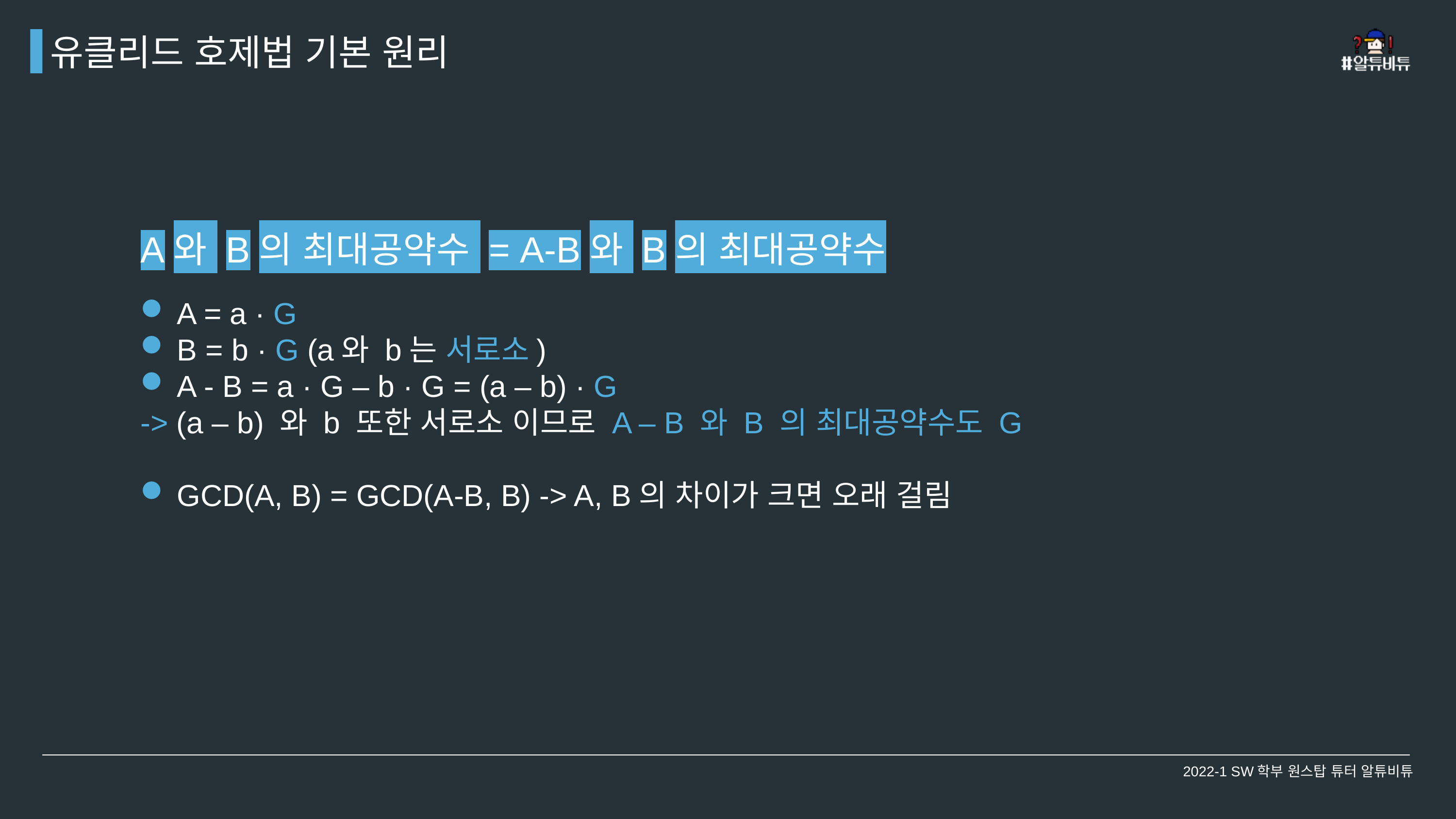

유클리드 호제법 기본 원리
A와 B의 최대공약수 = A-B와 B의 최대공약수
A = a · G
B = b · G (a와 b는 서로소)
A - B = a · G – b · G = (a – b) · G
-> (a – b) 와 b 또한 서로소 이므로 A – B 와 B 의 최대공약수도 G

GCD(A, B) = GCD(A-B, B) -> A, B의 차이가 크면 오래 걸림
2022-1 SW학부 원스탑 튜터 알튜비튜